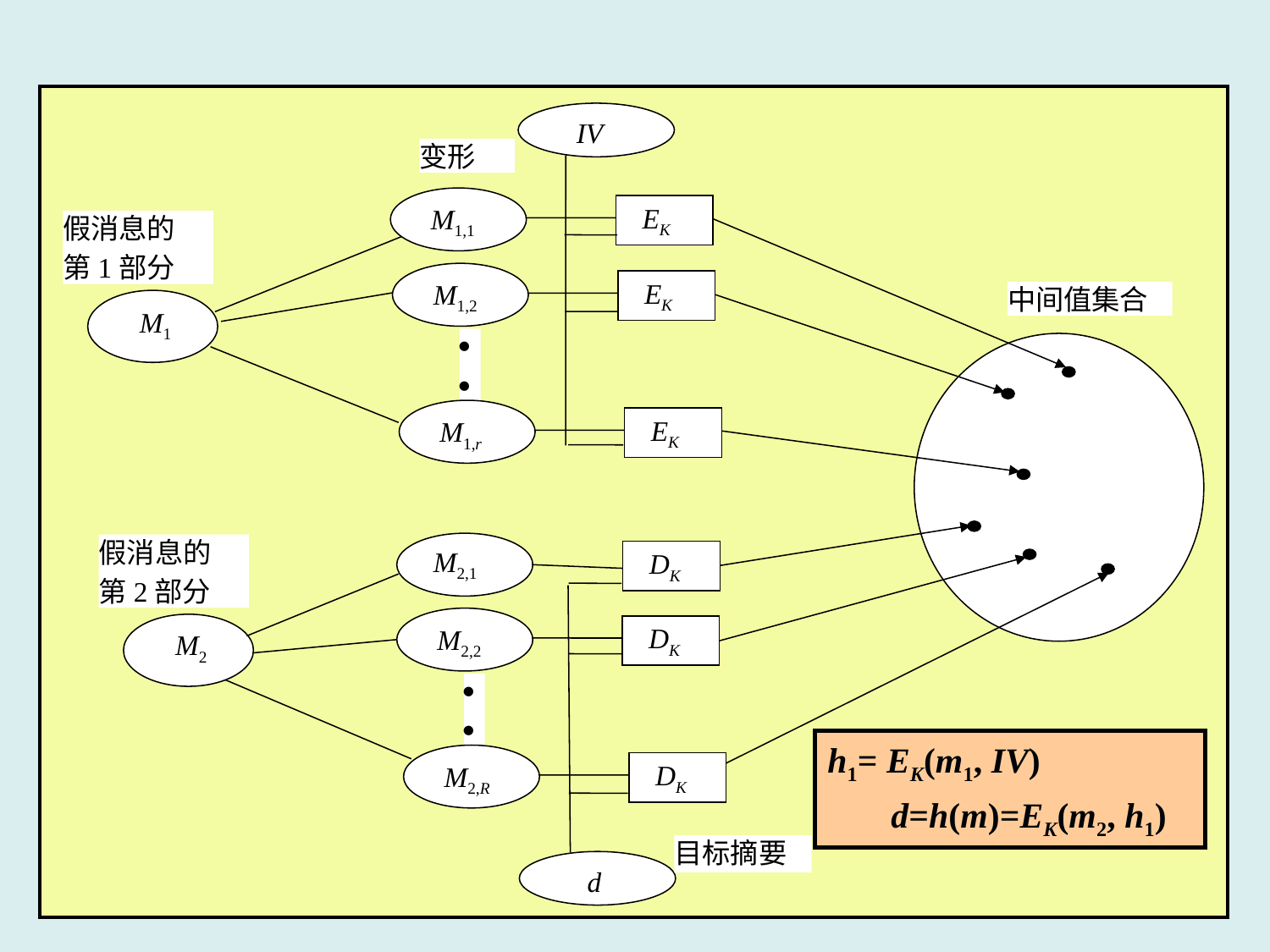

IV

变形

  EK
M1,1

  EK
M1,2

•
•
•

  EK
M1,r

假消息的
第1部分

M1

中间值集合

  DK
M2,1

假消息的
第2部分

M2

目标摘要

d

  DK
M2,2

  DK
M2,R

•
•
•
h1= EK(m1, IV)
d=h(m)=EK(m2, h1)